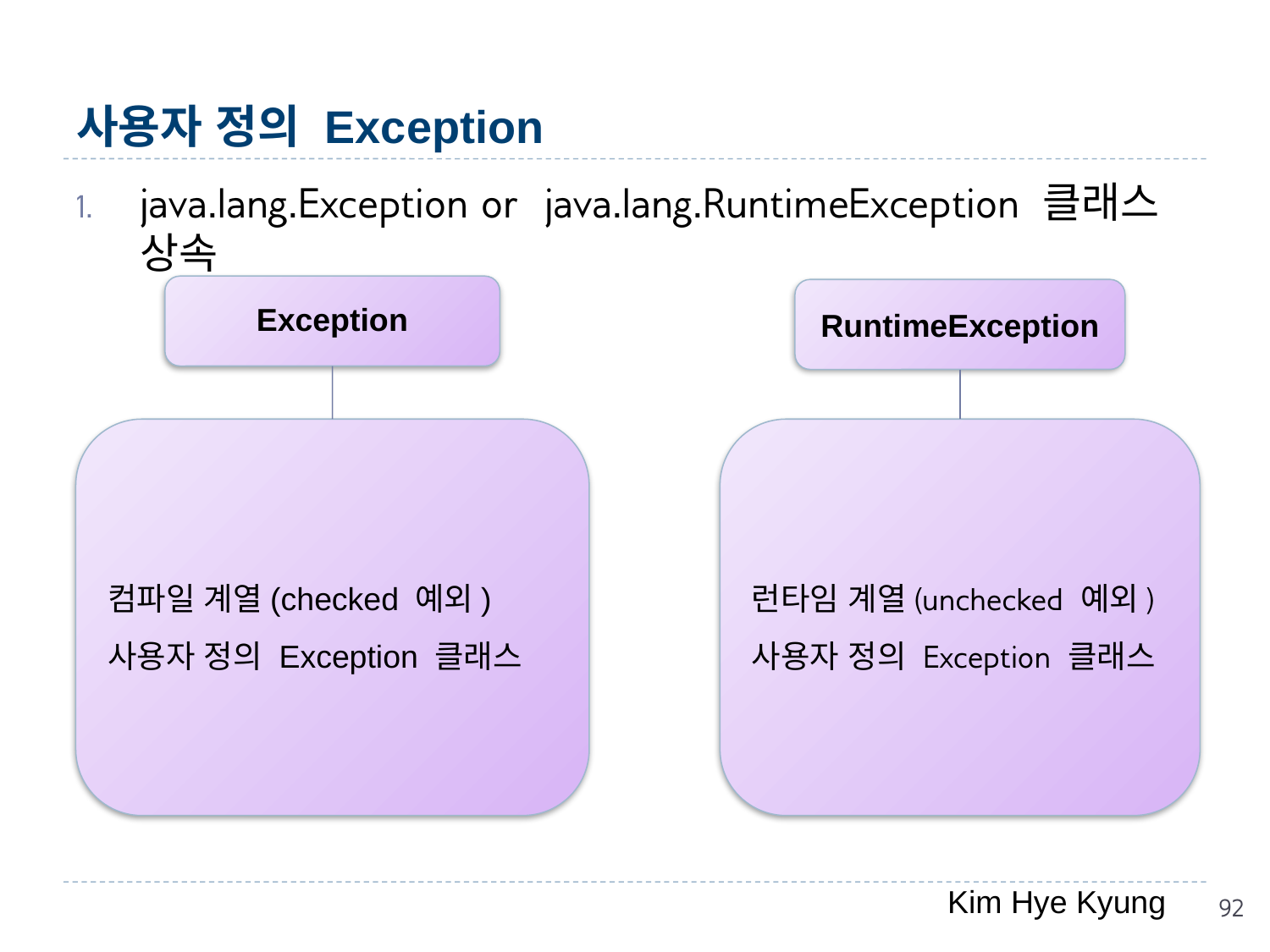

# 사용자 정의 Exception
java.lang.Exception or  java.lang.RuntimeException 클래스 상속

Exception
RuntimeException
컴파일 계열(checked 예외) 사용자 정의 Exception 클래스
런타임 계열(unchecked 예외) 사용자 정의 Exception 클래스
92